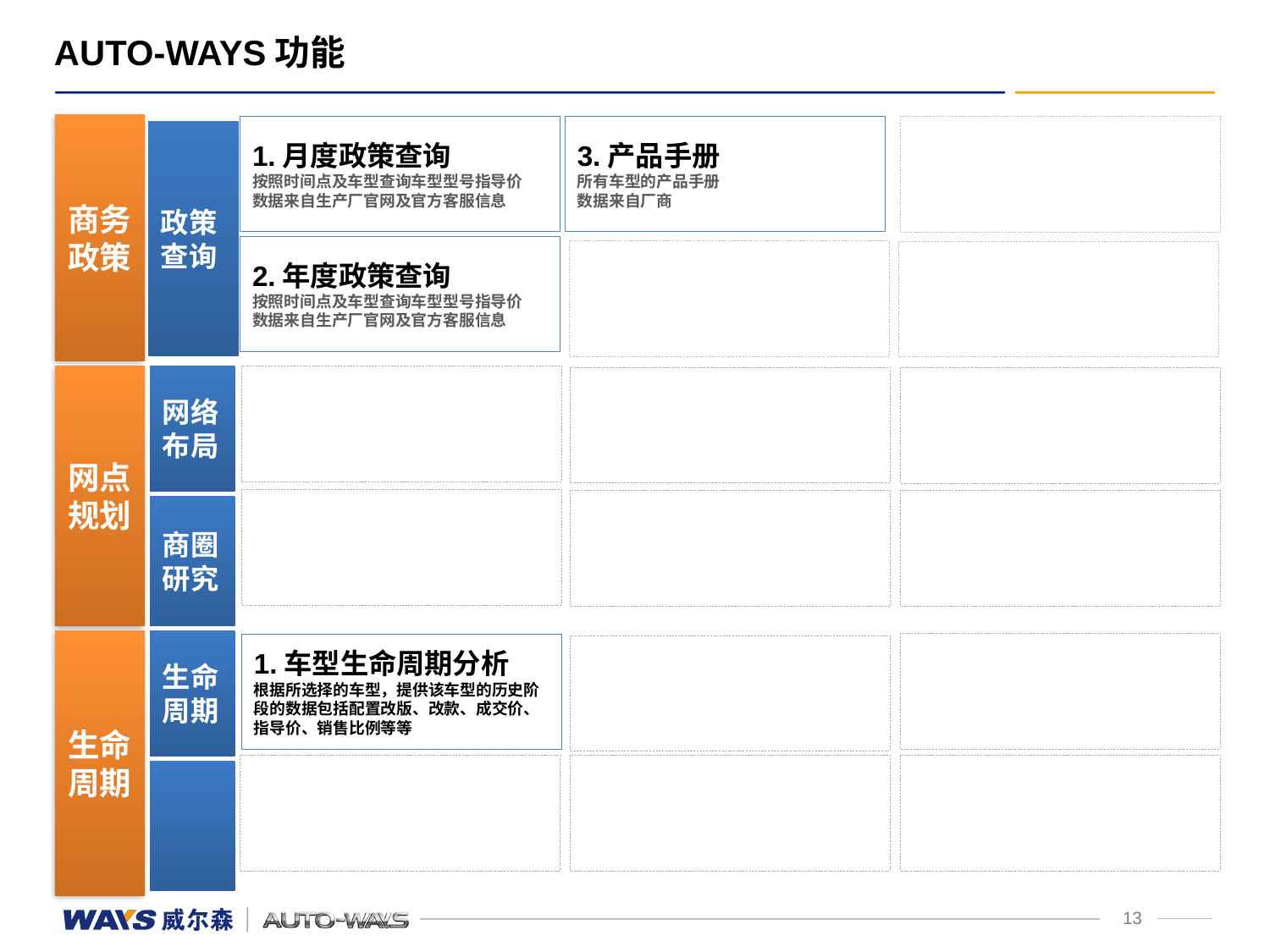

AUTO-WAYS功能
商务政策
1.月度政策查询
按照时间点及车型查询车型型号指导价
数据来自生产厂官网及官方客服信息
3.产品手册
所有车型的产品手册
数据来自厂商

政策查询
2.年度政策查询
按照时间点及车型查询车型型号指导价
数据来自生产厂官网及官方客服信息

网点规划
网络布局

商圈研究
生命周期
生命周期

1.车型生命周期分析
根据所选择的车型，提供该车型的历史阶段的数据包括配置改版、改款、成交价、指导价、销售比例等等